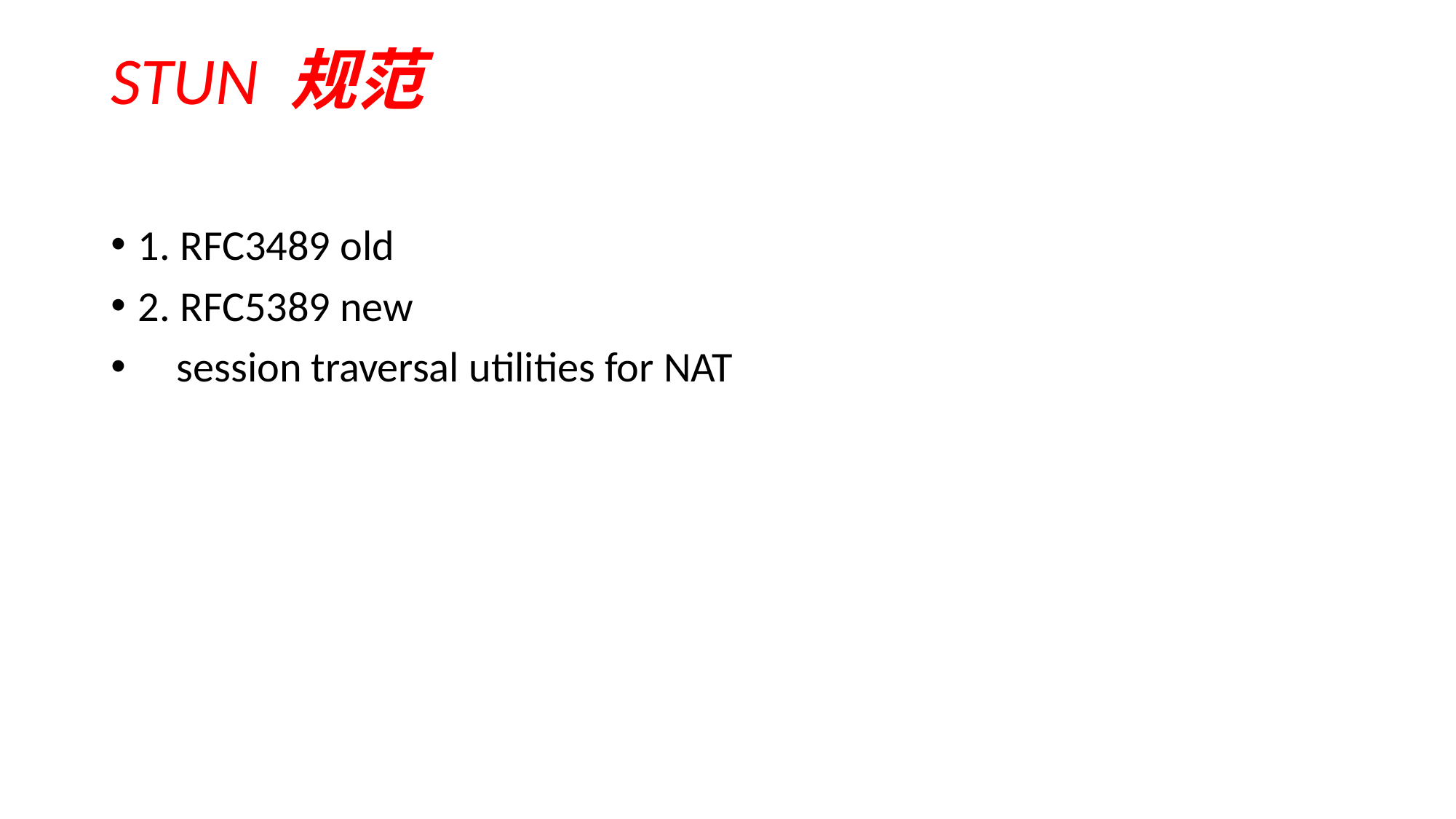

# STUN 规范
1. RFC3489 old
2. RFC5389 new
    session traversal utilities for NAT